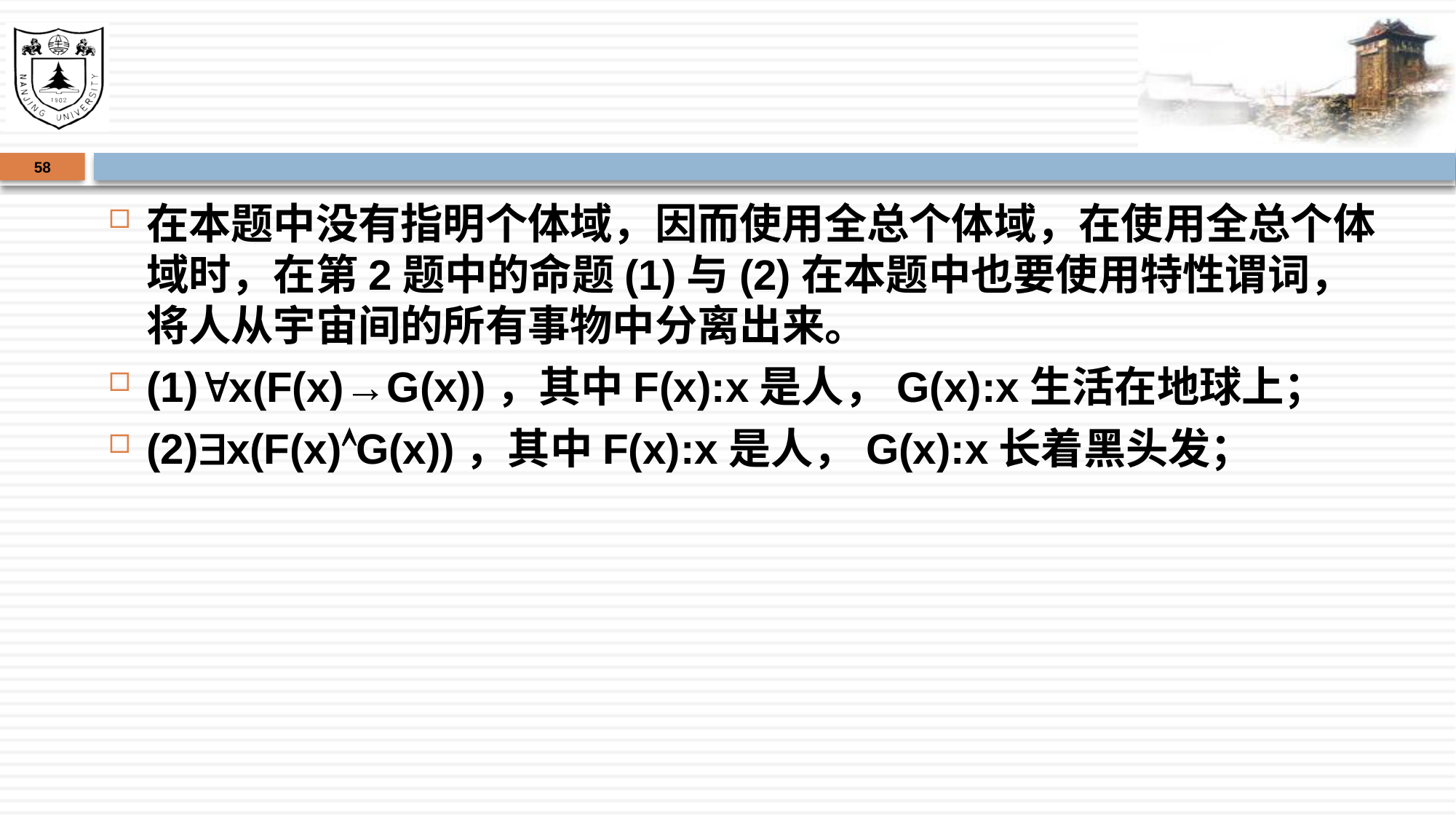

#
58
在本题中没有指明个体域，因而使用全总个体域，在使用全总个体域时，在第2题中的命题(1)与(2)在本题中也要使用特性谓词，将人从宇宙间的所有事物中分离出来。
(1)∀x(F(x)→G(x))，其中F(x):x是人，G(x):x生活在地球上；
(2)∃x(F(x)∧G(x))，其中F(x):x是人，G(x):x长着黑头发；